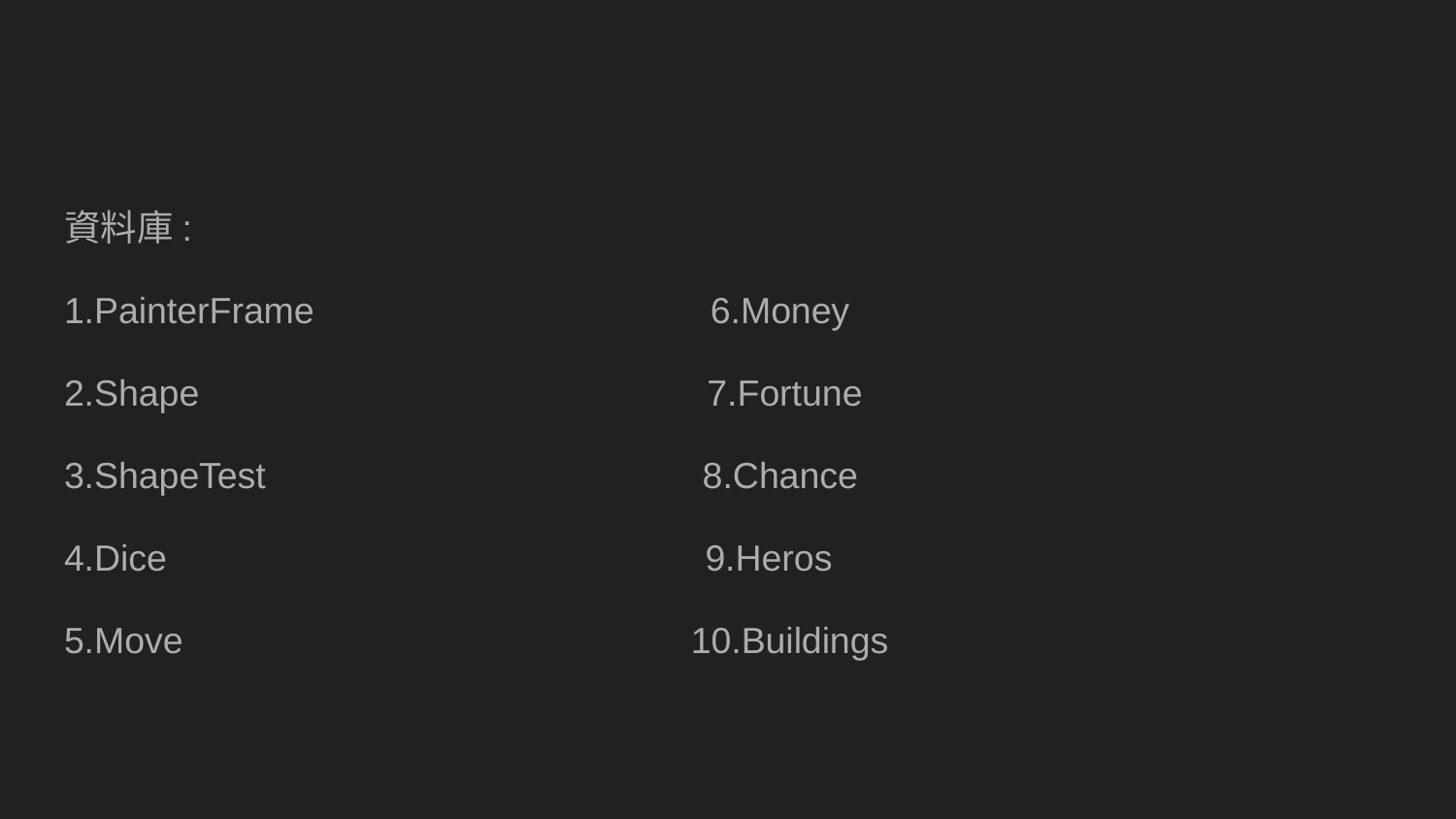

#
資料庫:
1.PainterFrame                                       6.Money
2.Shape                                                  7.Fortune
3.ShapeTest                                           8.Chance
4.Dice                                                     9.Heros
5.Move                                                  10.Buildings